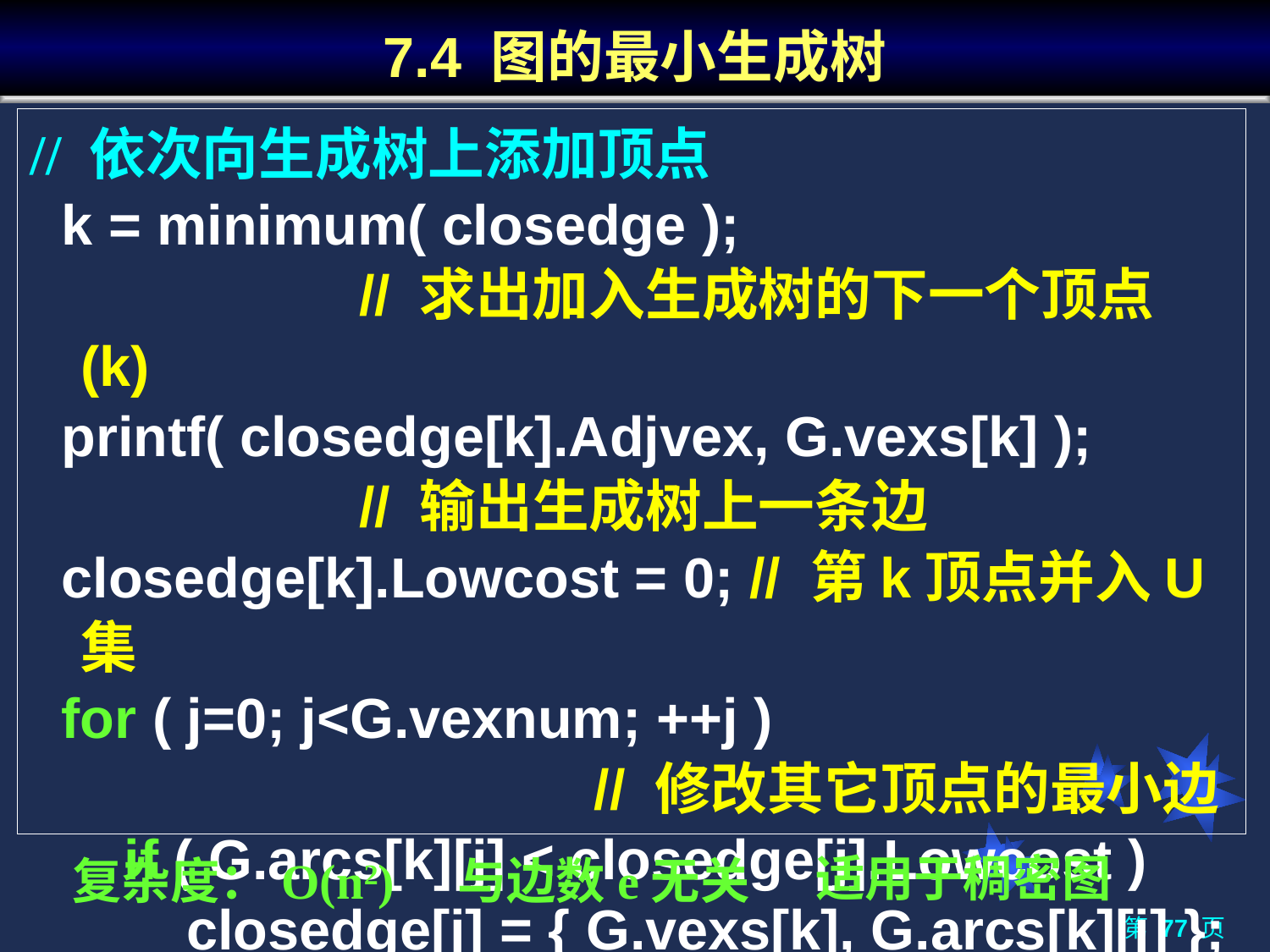

# 7.4 图的最小生成树
// 依次向生成树上添加顶点
  k = minimum( closedge );
                     // 求出加入生成树的下一个顶点(k)
  printf( closedge[k].Adjvex, G.vexs[k] );
                     // 输出生成树上一条边
  closedge[k].Lowcost = 0; // 第k顶点并入U集
  for ( j=0; j<G.vexnum; ++j )
                                    // 修改其它顶点的最小边
      if ( G.arcs[k][j] < closedge[j].Lowcost )
          closedge[j] = { G.vexs[k], G.arcs[k][j] };
适用于稠密图
复杂度：O(n2)
与边数e无关
第 77 页